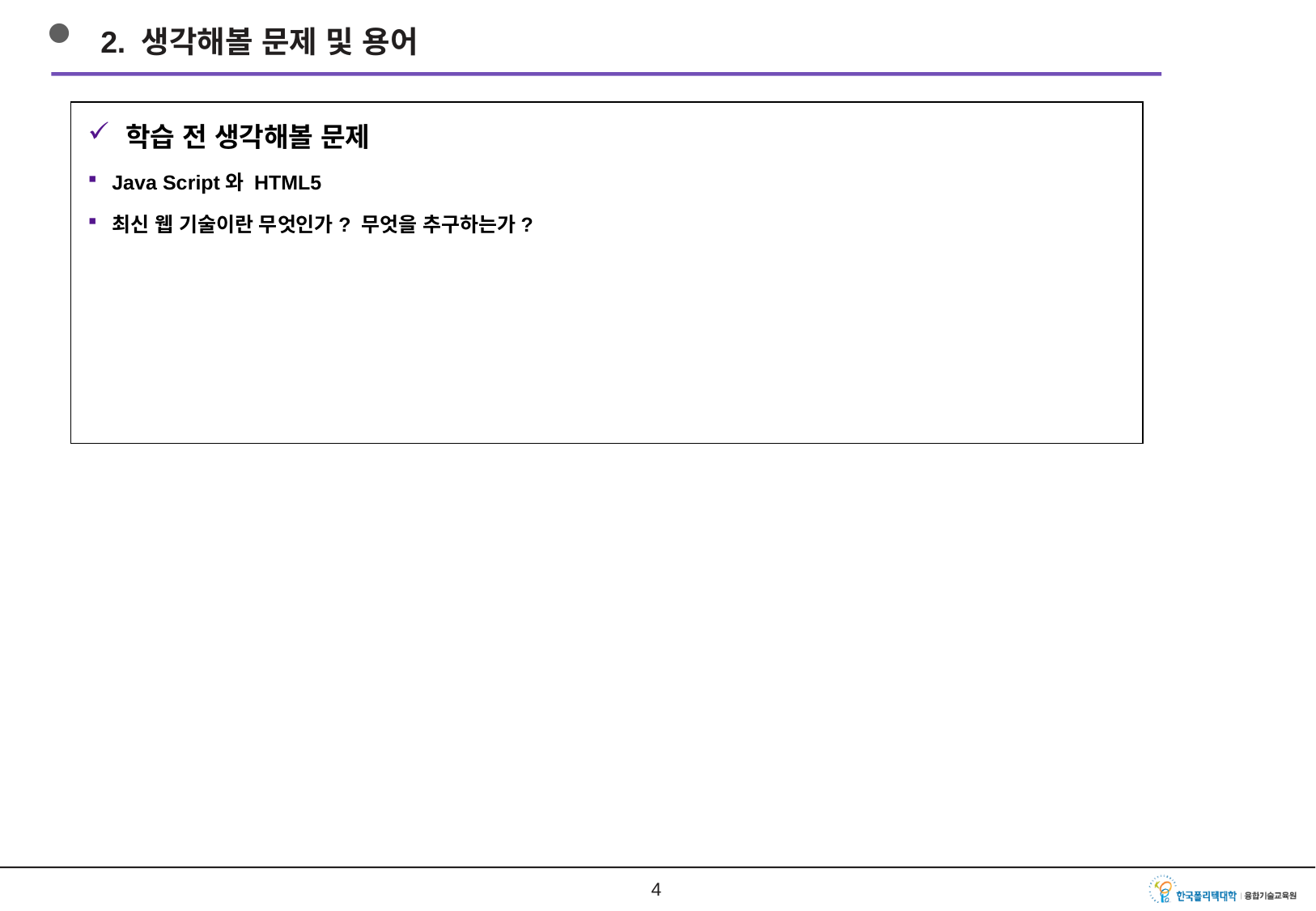

2. 생각해볼 문제 및 용어
학습 전 생각해볼 문제
Java Script와 HTML5
최신 웹 기술이란 무엇인가? 무엇을 추구하는가?
4